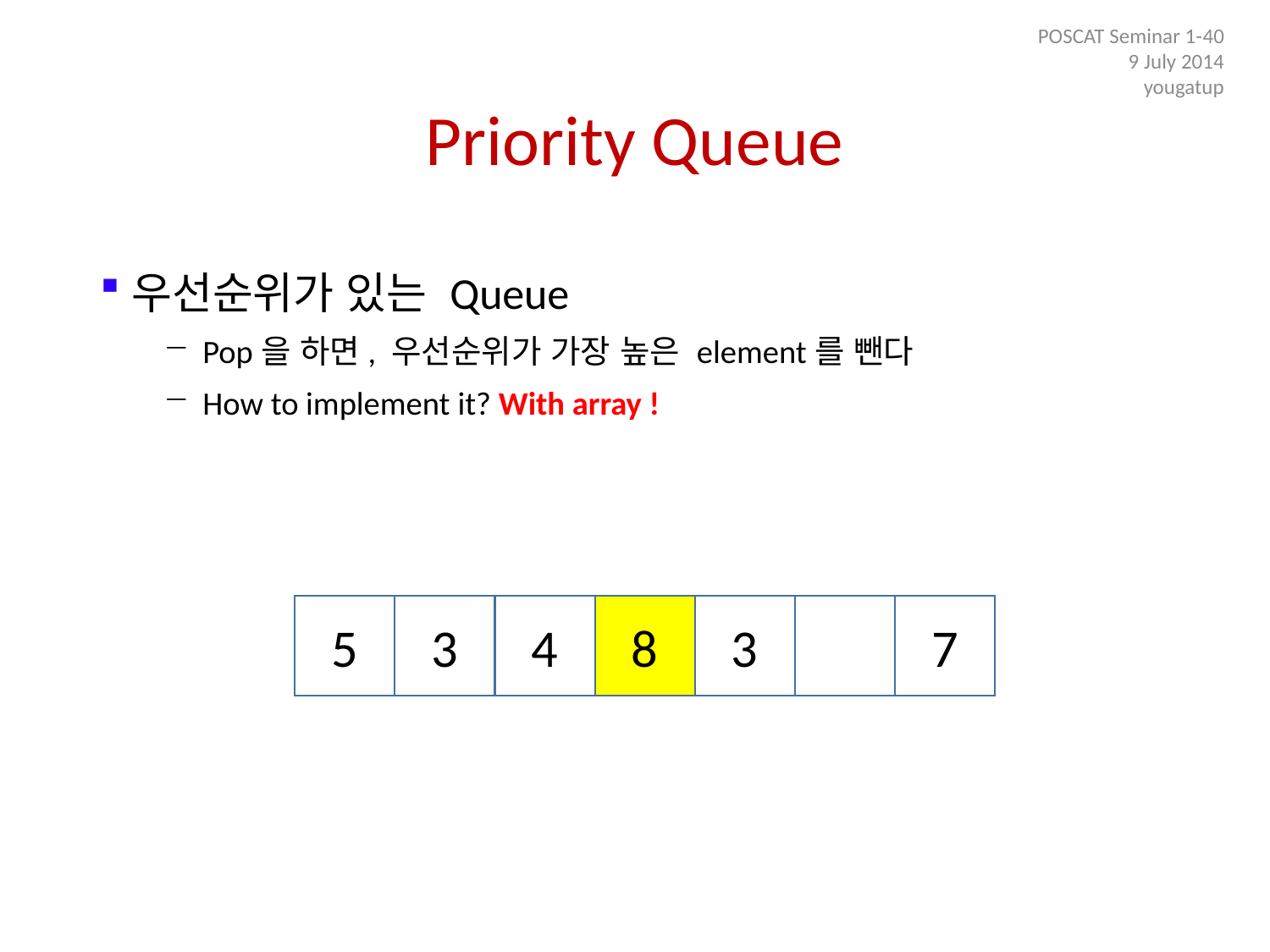

POSCAT Seminar 1-40
9 July 2014
yougatup
# Priority Queue
우선순위가 있는 Queue
 Pop을 하면, 우선순위가 가장 높은 element를 뺀다
 How to implement it? With array !
5
3
4
8
3

7